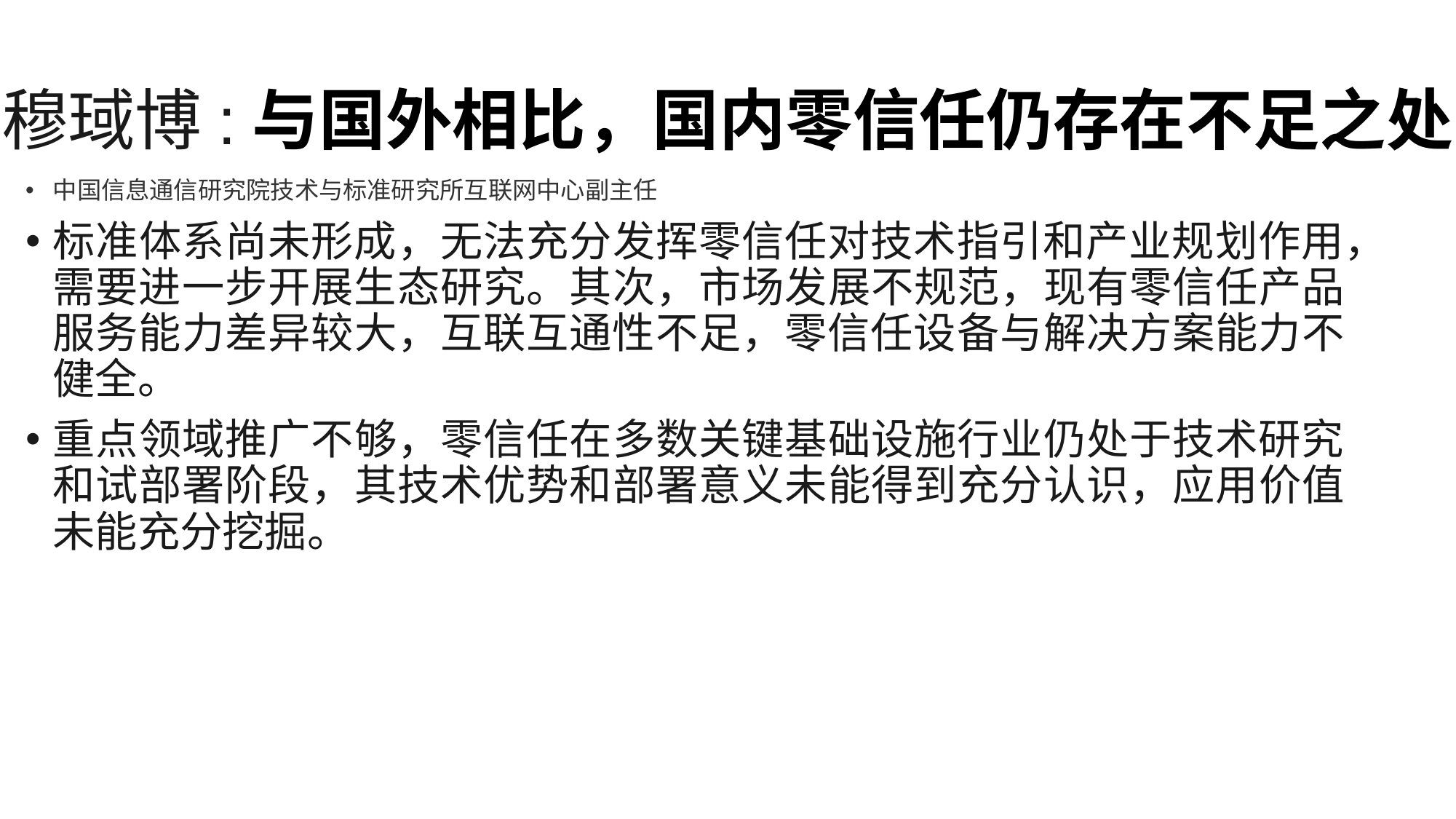

# 穆琙博:与国外相比，国内零信任仍存在不足之处
中国信息通信研究院技术与标准研究所互联网中心副主任
标准体系尚未形成，无法充分发挥零信任对技术指引和产业规划作用，需要进一步开展生态研究。其次，市场发展不规范，现有零信任产品服务能力差异较大，互联互通性不足，零信任设备与解决方案能力不健全。
重点领域推广不够，零信任在多数关键基础设施行业仍处于技术研究和试部署阶段，其技术优势和部署意义未能得到充分认识，应用价值未能充分挖掘。